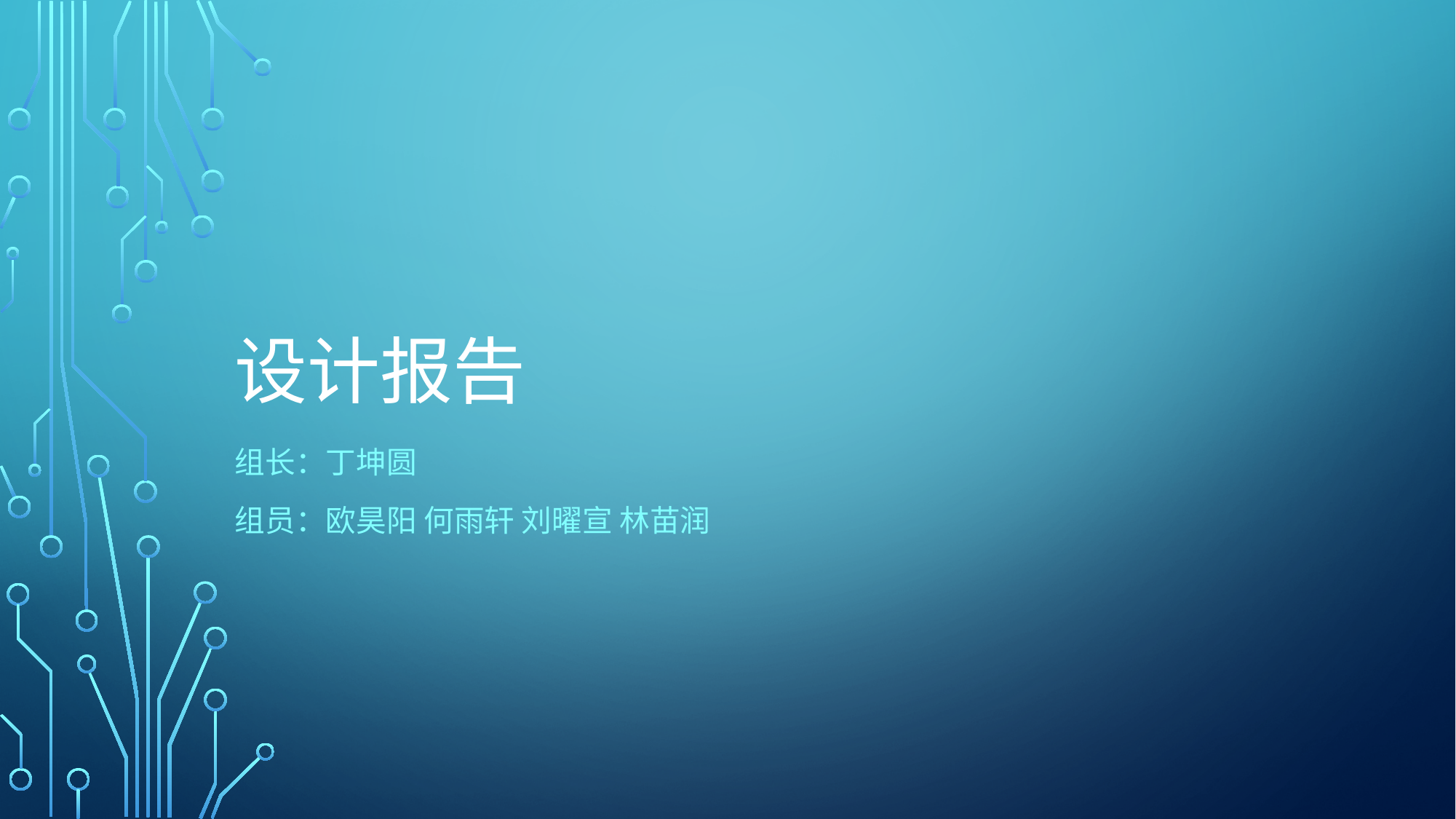

# 设计报告
组长：丁坤圆
组员：欧昊阳 何雨轩 刘曜宣 林苗润